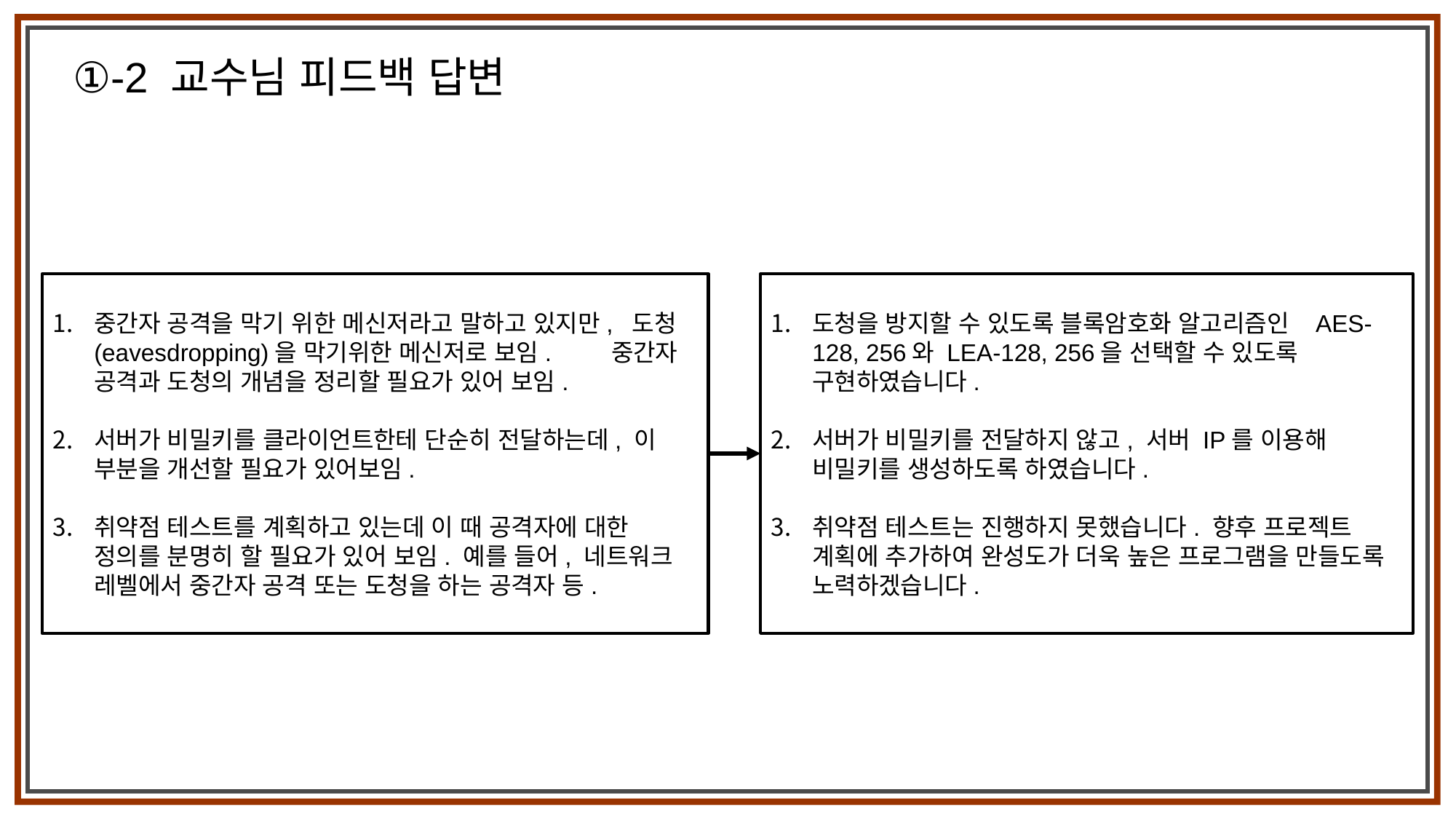

①-2 교수님 피드백 답변

중간자 공격을 막기 위한 메신저라고 말하고 있지만,  도청 (eavesdropping)을 막기위한 메신저로 보임.        중간자 공격과 도청의 개념을 정리할 필요가 있어 보임.

서버가 비밀키를 클라이언트한테 단순히 전달하는데, 이 부분을 개선할 필요가 있어보임.

취약점 테스트를 계획하고 있는데 이 때 공격자에 대한 정의를 분명히 할 필요가 있어 보임. 예를 들어, 네트워크 레벨에서 중간자 공격 또는 도청을 하는 공격자 등.

도청을 방지할 수 있도록 블록암호화 알고리즘인   AES-128, 256와 LEA-128, 256을 선택할 수 있도록   구현하였습니다.

서버가 비밀키를 전달하지 않고, 서버 IP를 이용해    비밀키를 생성하도록 하였습니다.

취약점 테스트는 진행하지 못했습니다. 향후 프로젝트 계획에 추가하여 완성도가 더욱 높은 프로그램을 만들도록 노력하겠습니다.